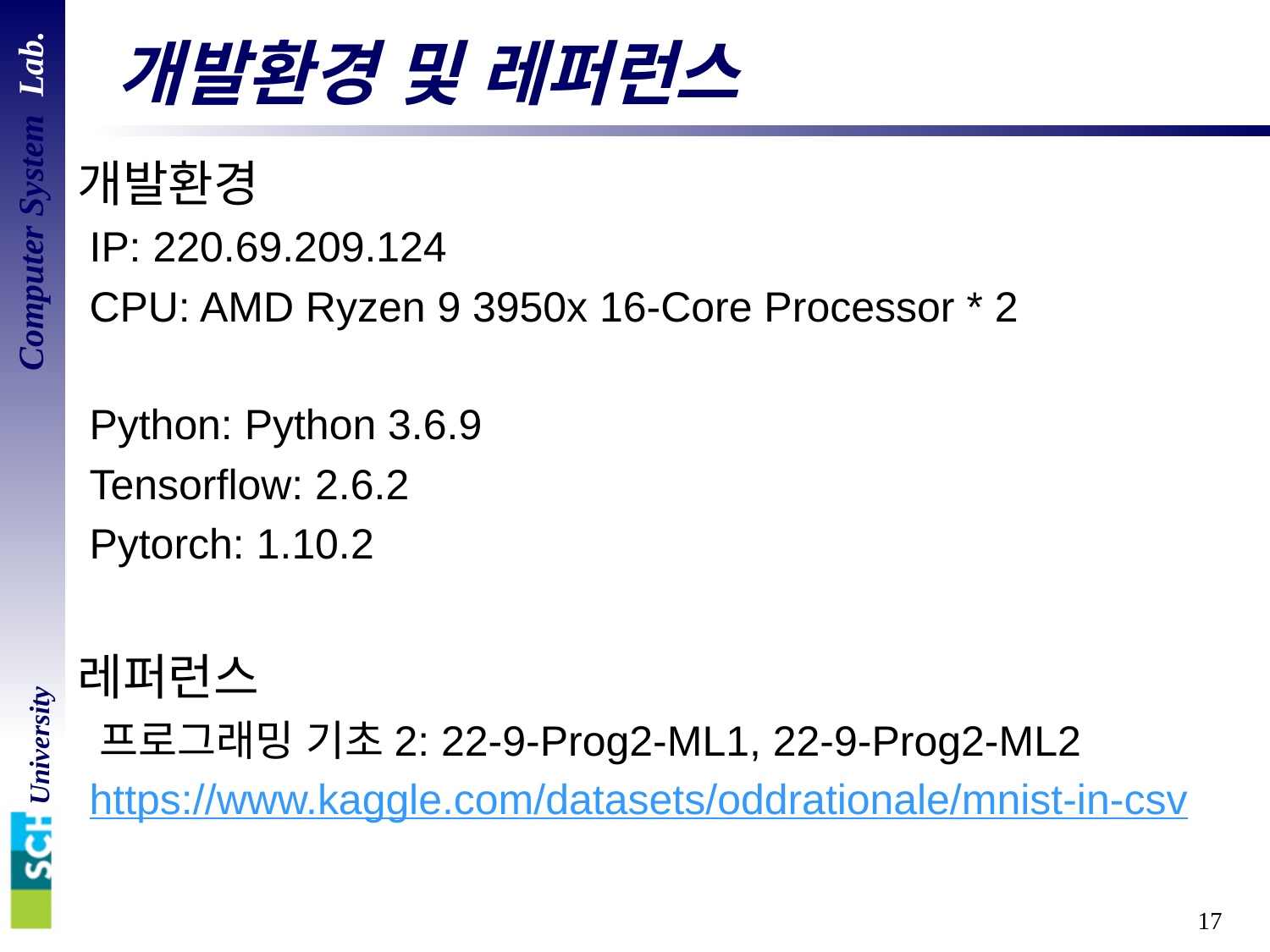

# 개발환경 및 레퍼런스
개발환경
 IP: 220.69.209.124
 CPU: AMD Ryzen 9 3950x 16-Core Processor * 2

 Python: Python 3.6.9
 Tensorflow: 2.6.2
 Pytorch: 1.10.2

레퍼런스
 프로그래밍 기초2: 22-9-Prog2-ML1, 22-9-Prog2-ML2
 https://www.kaggle.com/datasets/oddrationale/mnist-in-csv